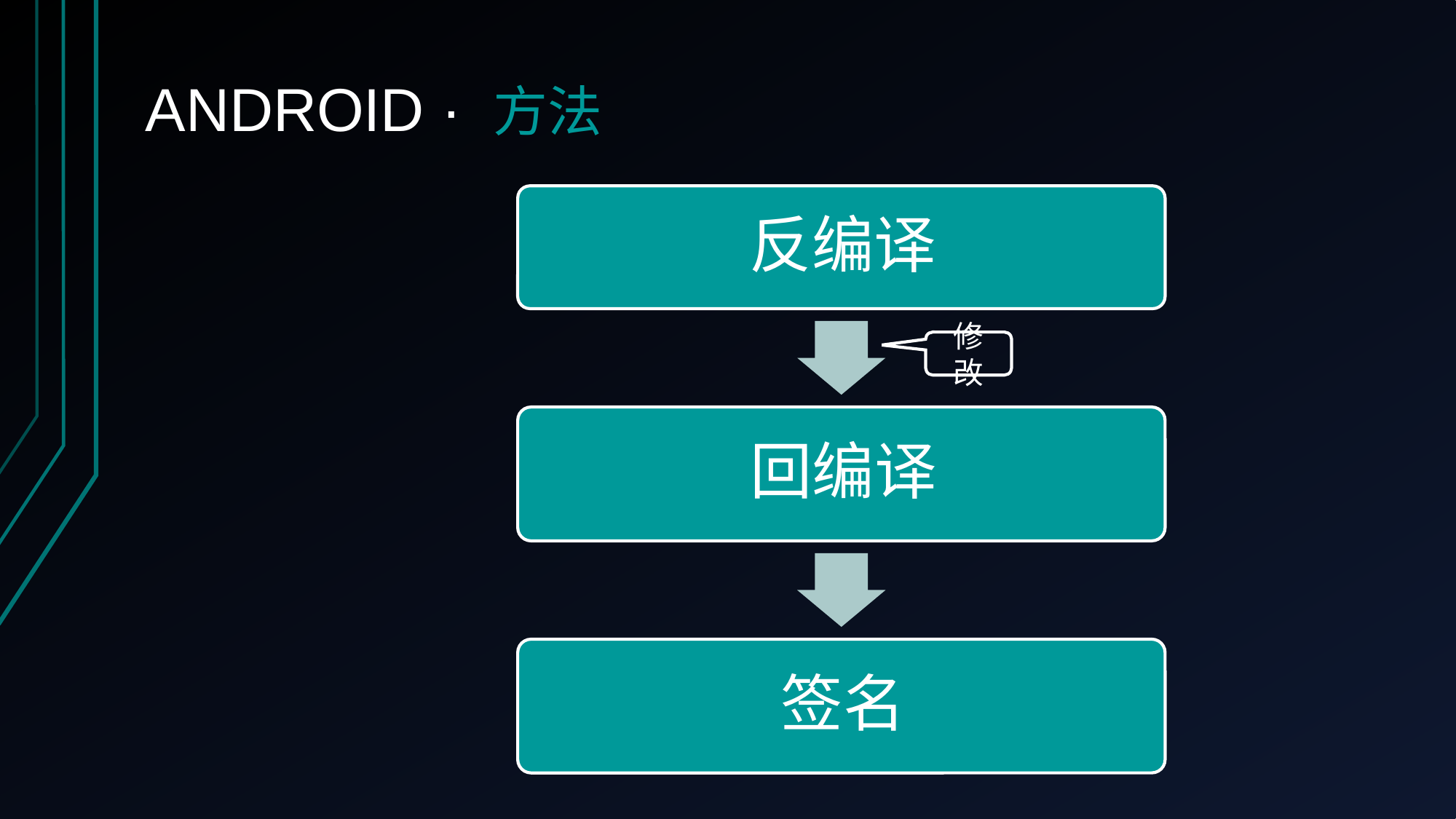

ANDROID · 方法

反编译

回编译

签名
修改